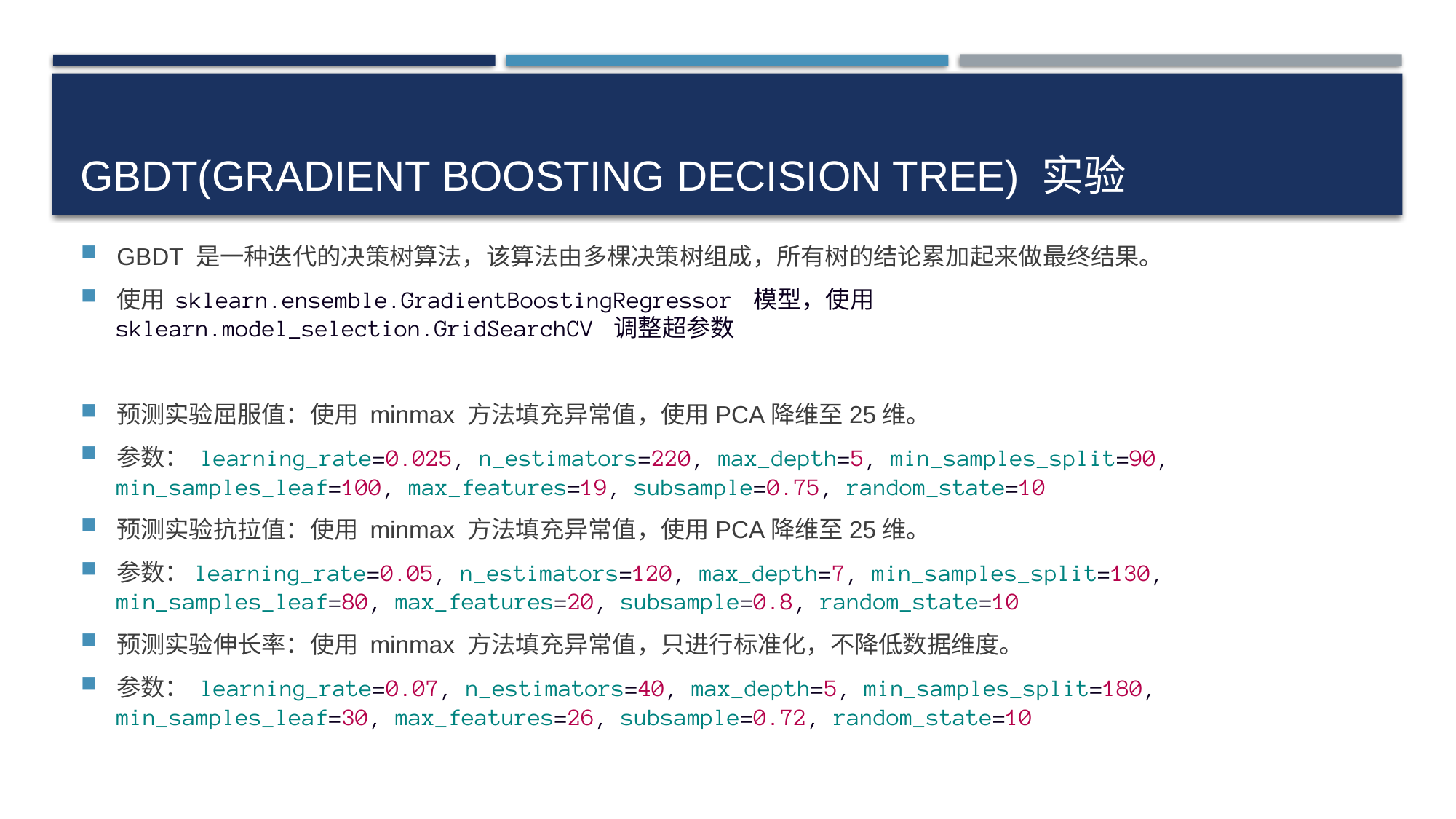

# GBDT(Gradient Boosting Decision Tree) 实验
GBDT 是一种迭代的决策树算法，该算法由多棵决策树组成，所有树的结论累加起来做最终结果。
使用 sklearn.ensemble.GradientBoostingRegressor 模型，使用sklearn.model_selection.GridSearchCV 调整超参数

预测实验屈服值：使用 minmax 方法填充异常值，使用PCA降维至25维。
参数： learning_rate=0.025, n_estimators=220, max_depth=5, min_samples_split=90, min_samples_leaf=100, max_features=19, subsample=0.75, random_state=10
预测实验抗拉值：使用 minmax 方法填充异常值，使用PCA降维至25维。
参数：learning_rate=0.05, n_estimators=120, max_depth=7, min_samples_split=130, min_samples_leaf=80, max_features=20, subsample=0.8, random_state=10
预测实验伸长率：使用 minmax 方法填充异常值，只进行标准化，不降低数据维度。
参数： learning_rate=0.07, n_estimators=40, max_depth=5, min_samples_split=180, min_samples_leaf=30, max_features=26, subsample=0.72, random_state=10